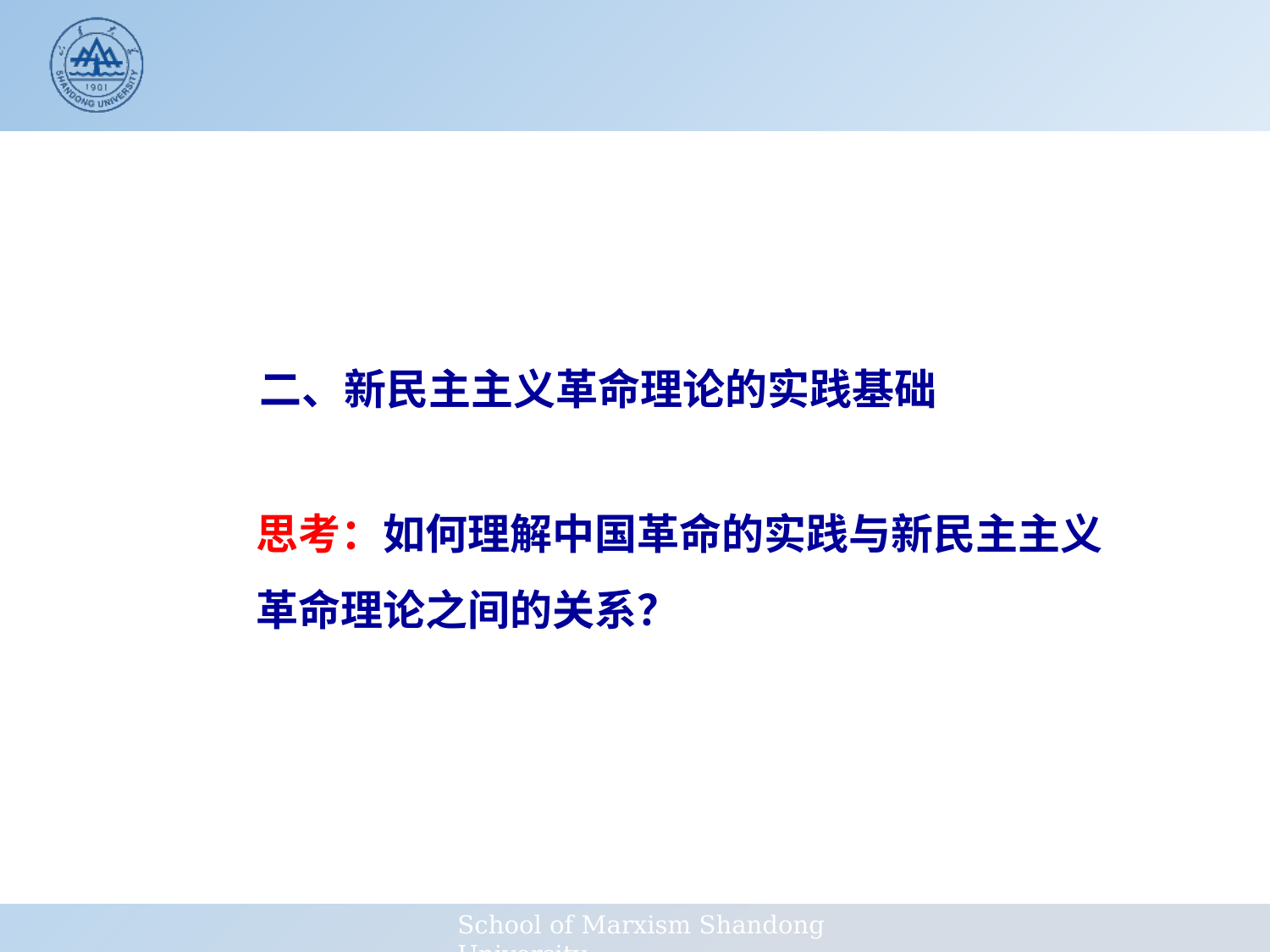

二、新民主主义革命理论的实践基础
思考：如何理解中国革命的实践与新民主主义革命理论之间的关系？